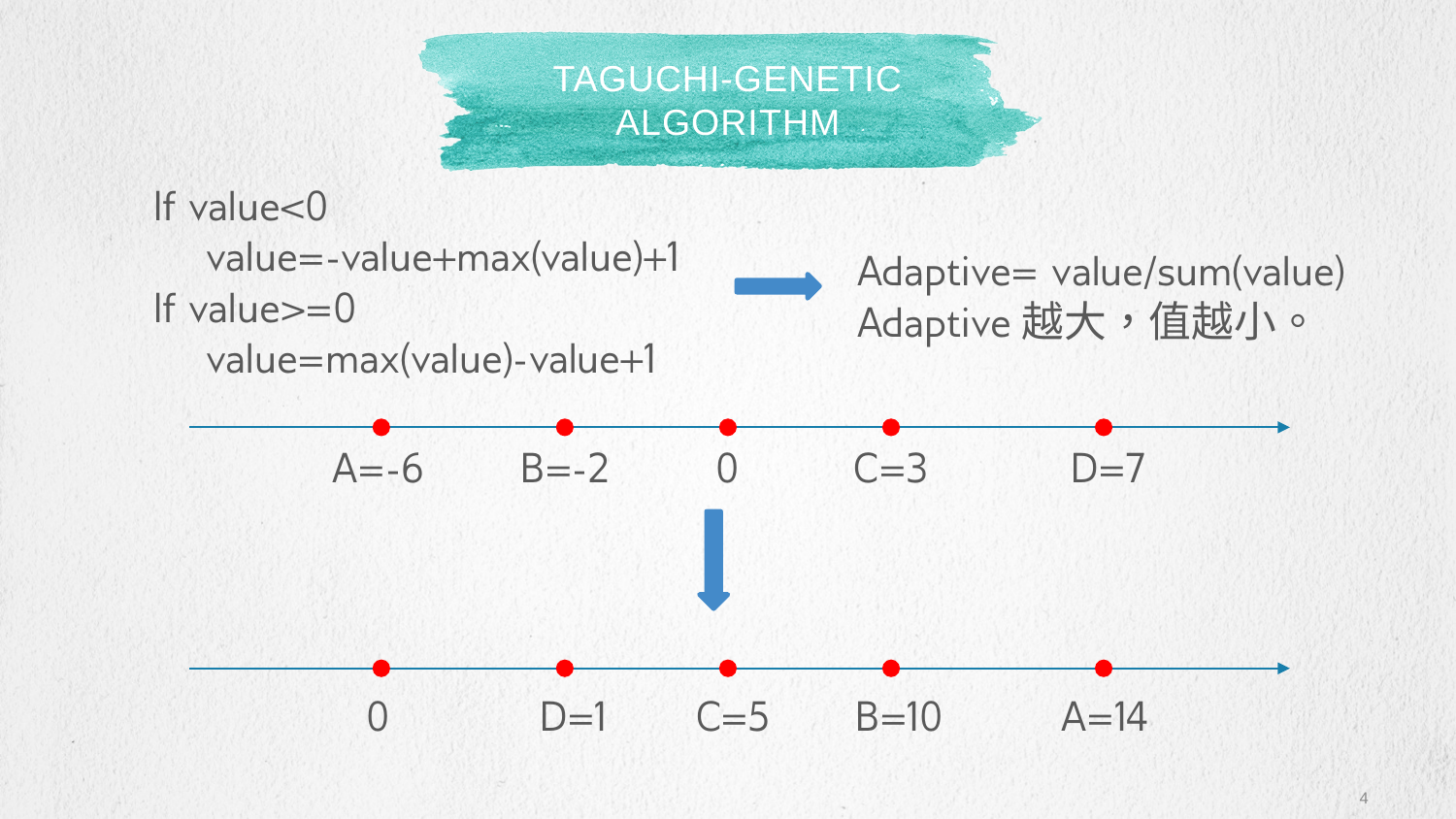

# Taguchi-Genetic Algorithm
If value<0
　value=-value+max(value)+1
If value>=0
　value=max(value)-value+1
Adaptive= value/sum(value)
Adaptive越大，值越小。

A=-6
B=-2
0
C=3
D=7

0
D=1
C=5
B=10
A=14
4